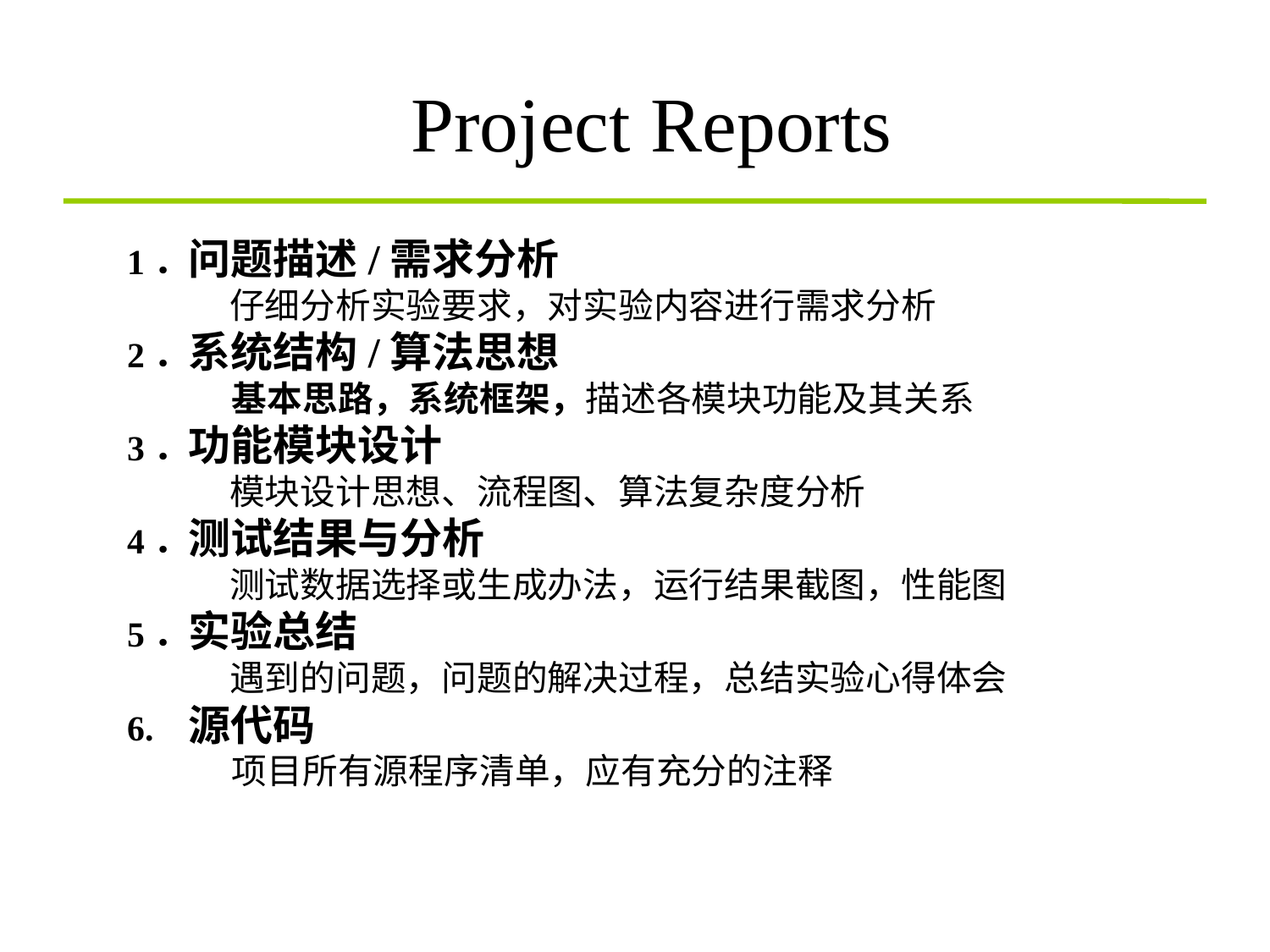

Project Reports

1．问题描述/需求分析
            仔细分析实验要求，对实验内容进行需求分析
2．系统结构/算法思想
            基本思路，系统框架，描述各模块功能及其关系
3．功能模块设计
            模块设计思想、流程图、算法复杂度分析
4．测试结果与分析
            测试数据选择或生成办法，运行结果截图，性能图
5．实验总结
            遇到的问题，问题的解决过程，总结实验心得体会
6.   源代码
            项目所有源程序清单，应有充分的注释